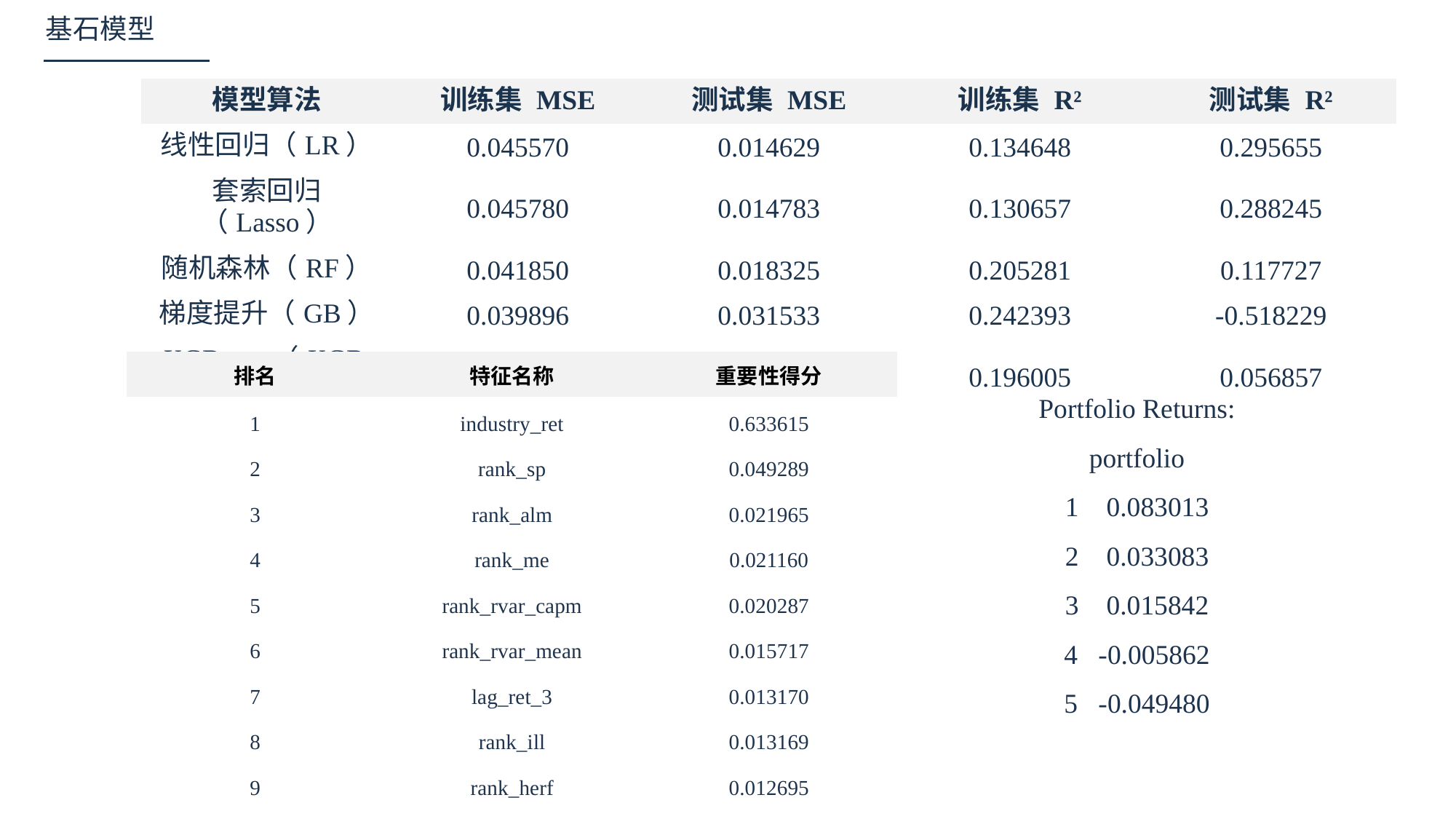

基石模型
| 模型算法 | 训练集 MSE | 测试集 MSE | 训练集 R² | 测试集 R² |
| --- | --- | --- | --- | --- |
| 线性回归（LR） | 0.045570 | 0.014629 | 0.134648 | 0.295655 |
| 套索回归（Lasso） | 0.045780 | 0.014783 | 0.130657 | 0.288245 |
| 随机森林（RF） | 0.041850 | 0.018325 | 0.205281 | 0.117727 |
| 梯度提升（GB） | 0.039896 | 0.031533 | 0.242393 | -0.518229 |
| XGBoost（XGB） | 0.042339 | 0.019589 | 0.196005 | 0.056857 |
| 排名 | 特征名称 | 重要性得分 |
| --- | --- | --- |
| 1 | industry\_ret | 0.633615 |
| 2 | rank\_sp | 0.049289 |
| 3 | rank\_alm | 0.021965 |
| 4 | rank\_me | 0.021160 |
| 5 | rank\_rvar\_capm | 0.020287 |
| 6 | rank\_rvar\_mean | 0.015717 |
| 7 | lag\_ret\_3 | 0.013170 |
| 8 | rank\_ill | 0.013169 |
| 9 | rank\_herf | 0.012695 |
| 10 | rank\_dolvol | 0.012009 |
Portfolio Returns:
portfolio
1    0.083013
2    0.033083
3    0.015842
4   -0.005862
5   -0.049480